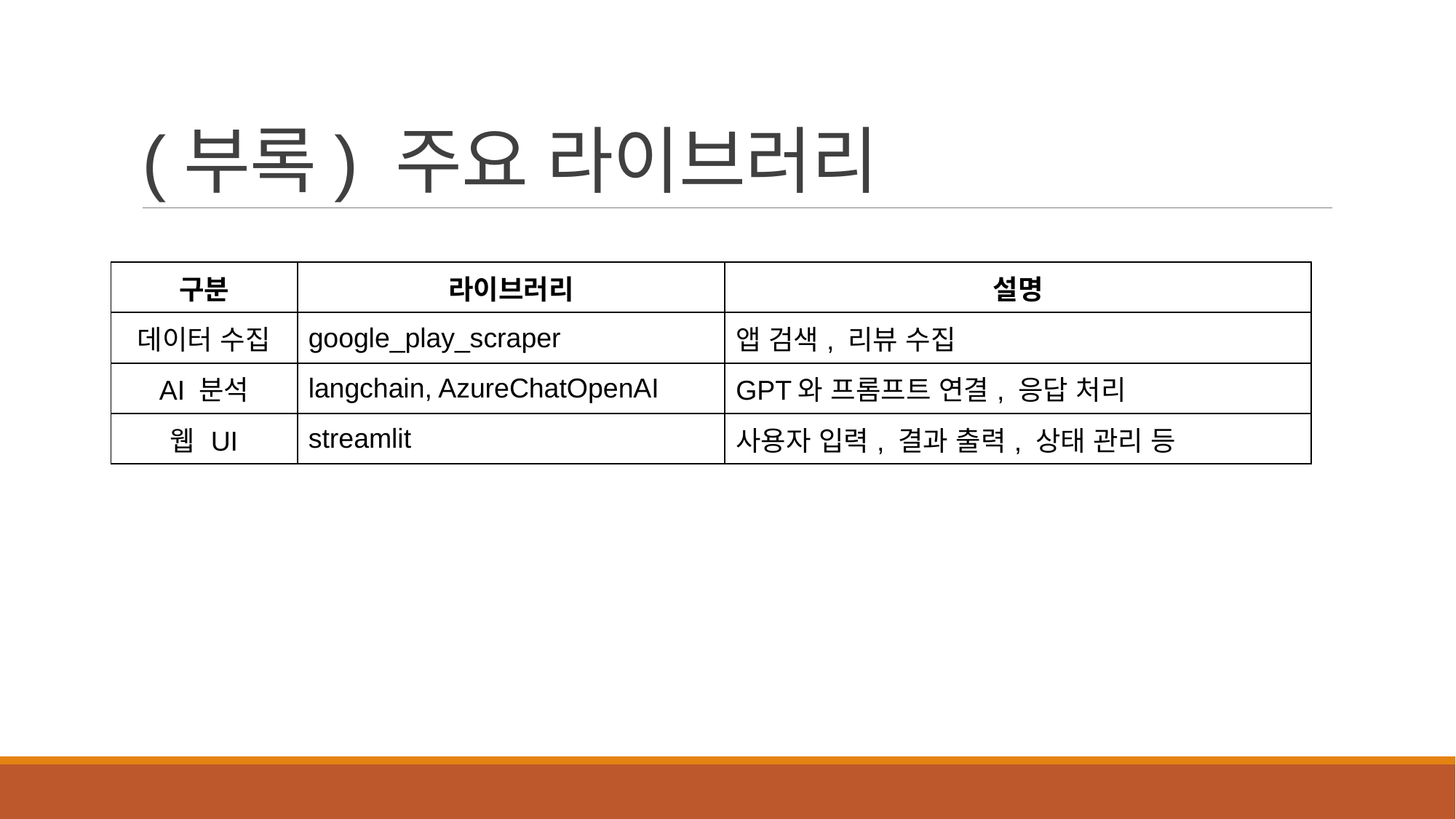

# (부록) 주요 라이브러리
| 구분 | 라이브러리 | 설명 |
| --- | --- | --- |
| 데이터 수집 | google\_play\_scraper | 앱 검색, 리뷰 수집 |
| AI 분석 | langchain, AzureChatOpenAI | GPT와 프롬프트 연결, 응답 처리 |
| 웹 UI | streamlit | 사용자 입력, 결과 출력, 상태 관리 등 |